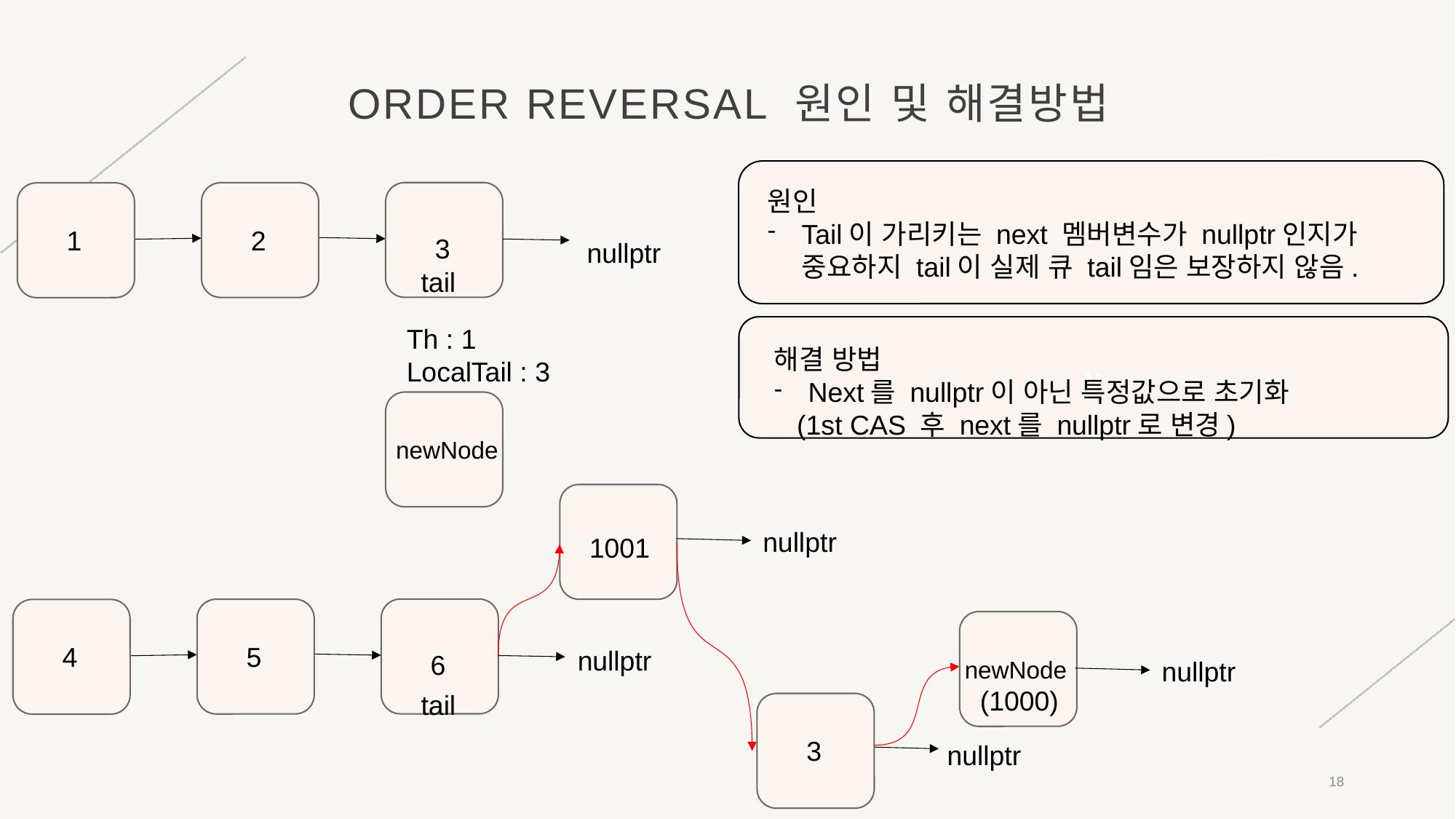

# Order reversal 원인 및 해결방법
v
원인
Tail이 가리키는 next 멤버변수가 nullptr인지가 중요하지 tail이 실제 큐 tail임은 보장하지 않음.

3

2

1
nullptr
tail
Th : 1
LocalTail : 3

v
해결 방법
Next를 nullptr이 아닌 특정값으로 초기화
   (1st CAS 후 next를 nullptr로 변경)

newNode

1001
nullptr

6

5

4

newNode
  (1000)
nullptr
nullptr
tail

3
nullptr
18